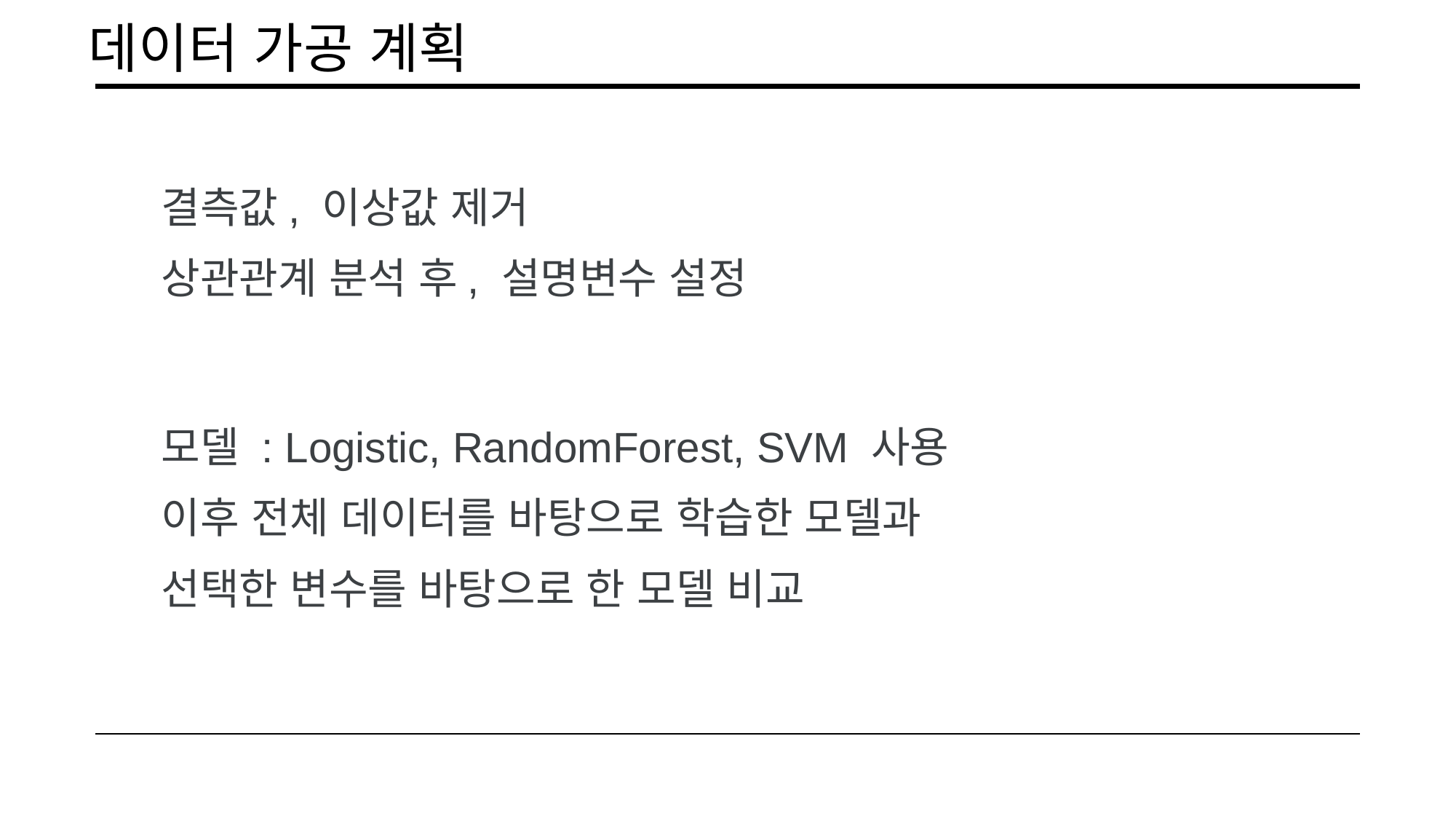

# 데이터 가공 계획
결측값, 이상값 제거
상관관계 분석 후, 설명변수 설정
모델 : Logistic, RandomForest, SVM 사용
이후 전체 데이터를 바탕으로 학습한 모델과
선택한 변수를 바탕으로 한 모델 비교